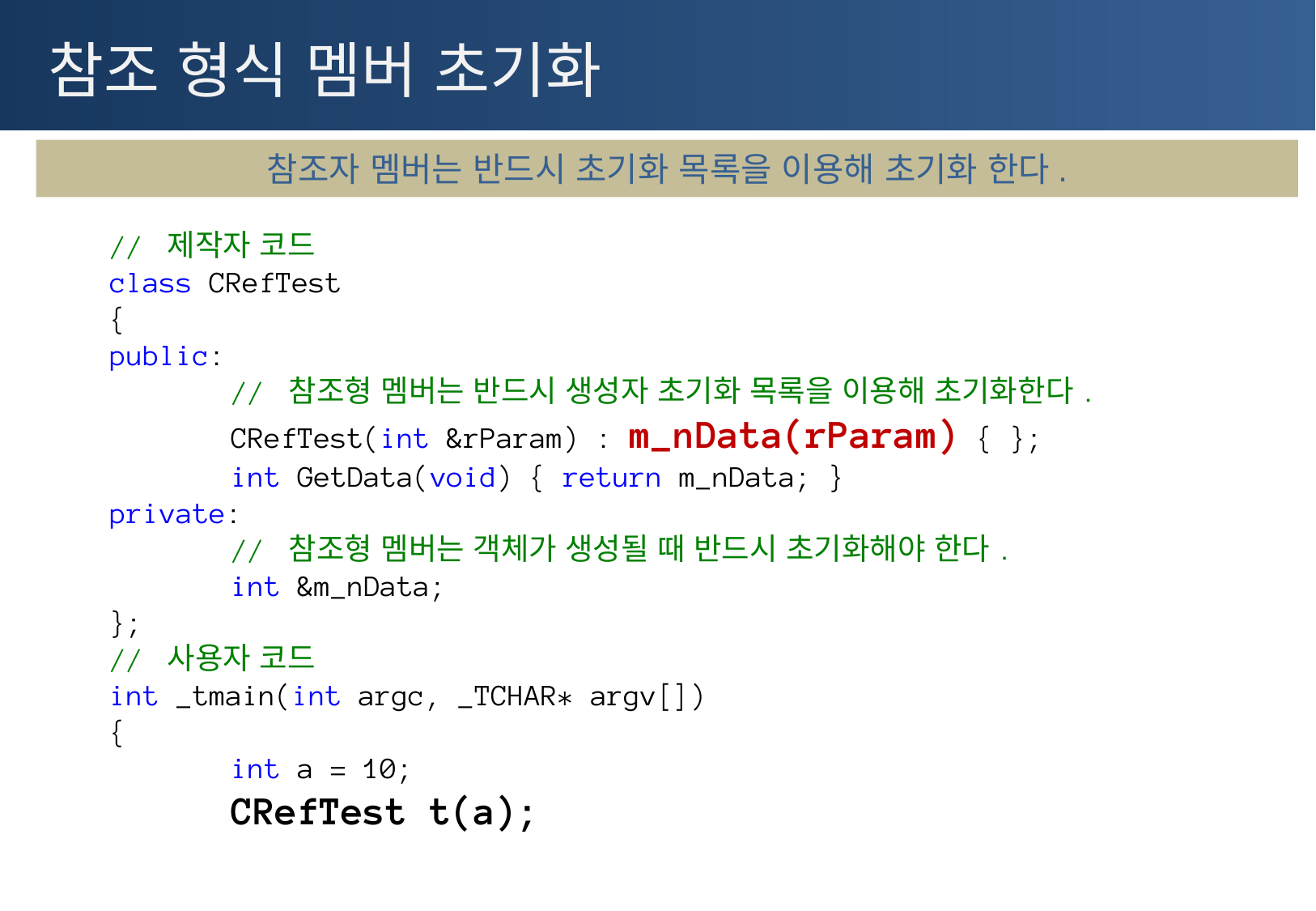

# 참조 형식 멤버 초기화
참조자 멤버는 반드시 초기화 목록을 이용해 초기화 한다.
// 제작자 코드
class CRefTest
{
public:
	// 참조형 멤버는 반드시 생성자 초기화 목록을 이용해 초기화한다.
	CRefTest(int &rParam) : m_nData(rParam) { };
	int GetData(void) { return m_nData; }
private:
	// 참조형 멤버는 객체가 생성될 때 반드시 초기화해야 한다.
	int &m_nData;
};
// 사용자 코드
int _tmain(int argc, _TCHAR* argv[])
{
	int a = 10;
	CRefTest t(a);